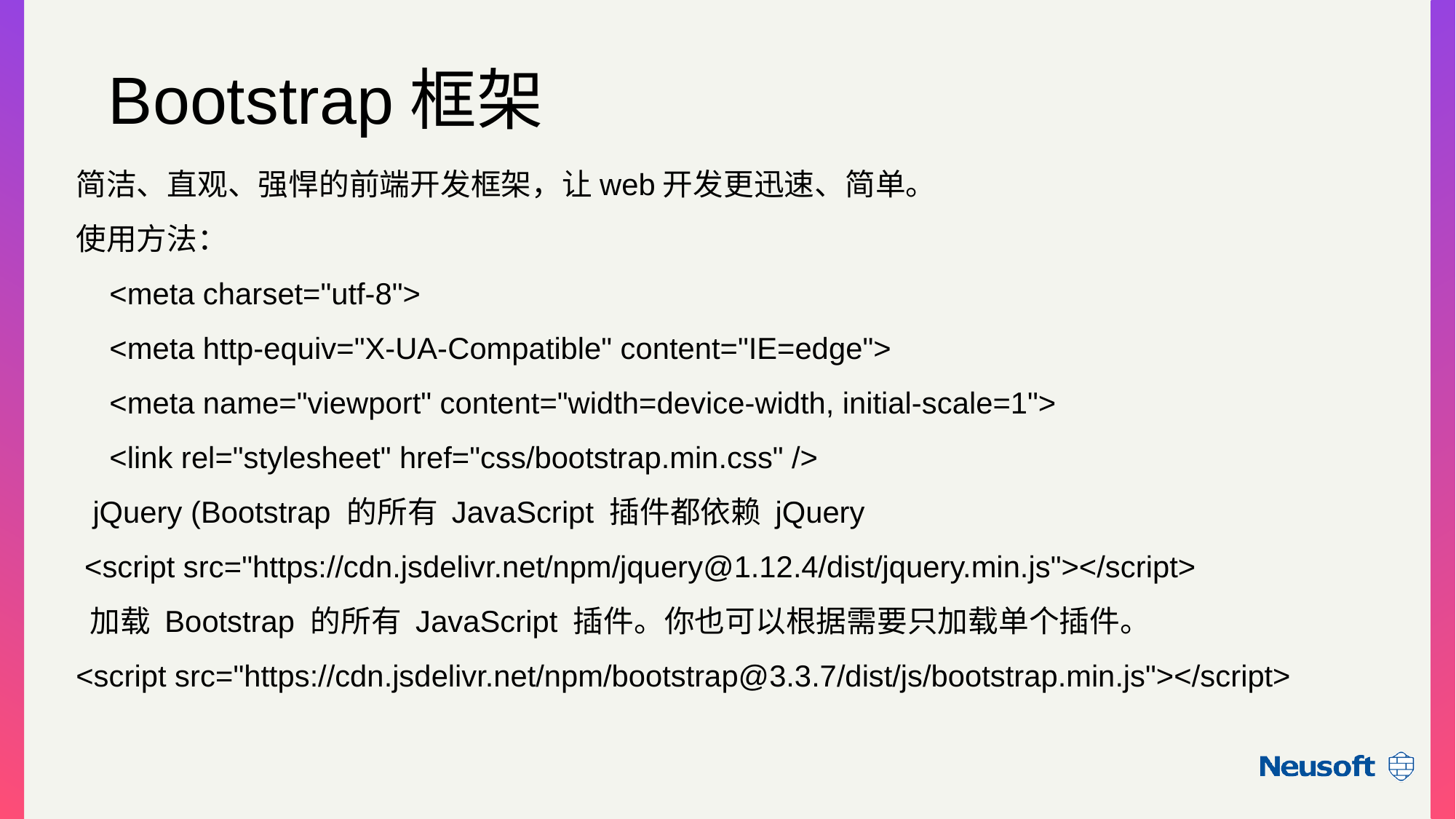

Bootstrap框架
简洁、直观、强悍的前端开发框架，让web开发更迅速、简单。
使用方法：
    <meta charset="utf-8">
    <meta http-equiv="X-UA-Compatible" content="IE=edge">
    <meta name="viewport" content="width=device-width, initial-scale=1">
    <link rel="stylesheet" href="css/bootstrap.min.css" />
  jQuery (Bootstrap 的所有 JavaScript 插件都依赖 jQuery
 <script src="https://cdn.jsdelivr.net/npm/jquery@1.12.4/dist/jquery.min.js"></script>
 加载 Bootstrap 的所有 JavaScript 插件。你也可以根据需要只加载单个插件。
<script src="https://cdn.jsdelivr.net/npm/bootstrap@3.3.7/dist/js/bootstrap.min.js"></script>